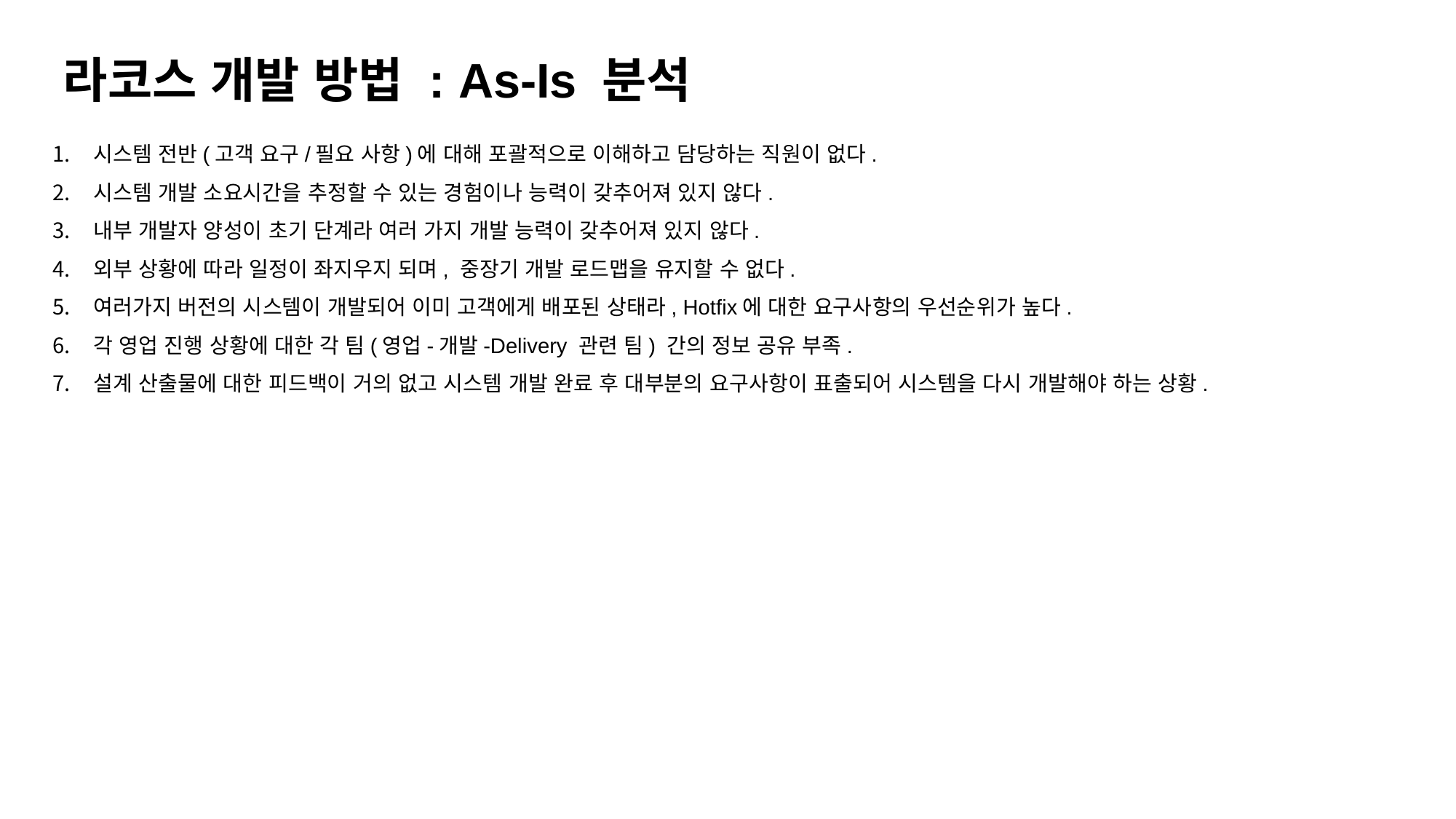

# 라코스 개발 방법 : As-Is 분석
시스템 전반(고객 요구/필요 사항)에 대해 포괄적으로 이해하고 담당하는 직원이 없다.
시스템 개발 소요시간을 추정할 수 있는 경험이나 능력이 갖추어져 있지 않다.
내부 개발자 양성이 초기 단계라 여러 가지 개발 능력이 갖추어져 있지 않다.
외부 상황에 따라 일정이 좌지우지 되며, 중장기 개발 로드맵을 유지할 수 없다.
여러가지 버전의 시스템이 개발되어 이미 고객에게 배포된 상태라, Hotfix에 대한 요구사항의 우선순위가 높다.
각 영업 진행 상황에 대한 각 팀(영업-개발-Delivery 관련 팀) 간의 정보 공유 부족.
설계 산출물에 대한 피드백이 거의 없고 시스템 개발 완료 후 대부분의 요구사항이 표출되어 시스템을 다시 개발해야 하는 상황.